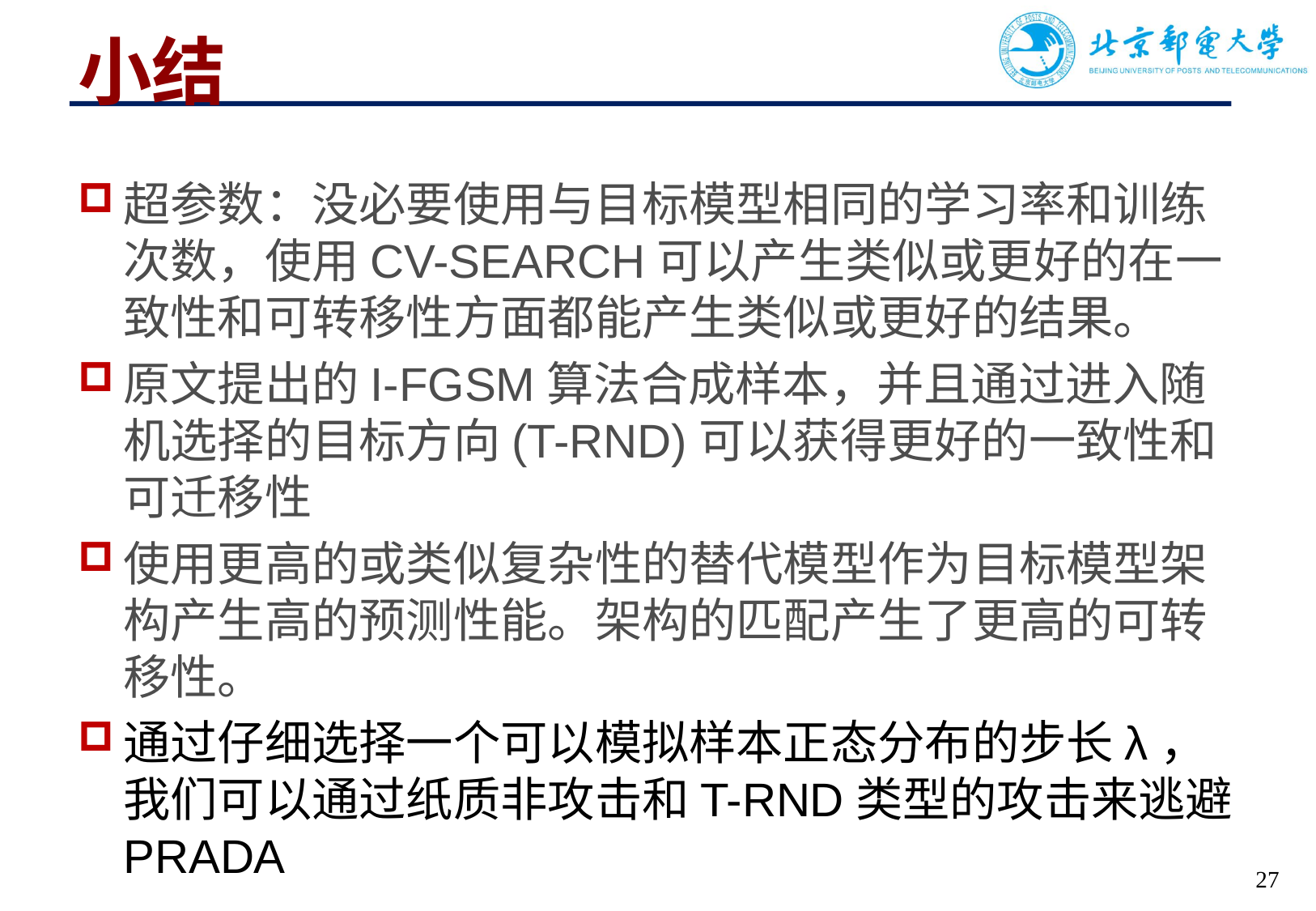

# 小结
超参数：没必要使用与目标模型相同的学习率和训练次数，使用CV-SEARCH可以产生类似或更好的在一致性和可转移性方面都能产生类似或更好的结果。
原文提出的I-FGSM算法合成样本，并且通过进入随机选择的目标方向(T-RND)可以获得更好的一致性和可迁移性
使用更高的或类似复杂性的替代模型作为目标模型架构产生高的预测性能。架构的匹配产生了更高的可转移性。
通过仔细选择一个可以模拟样本正态分布的步长λ，我们可以通过纸质非攻击和T-RND类型的攻击来逃避PRADA
27